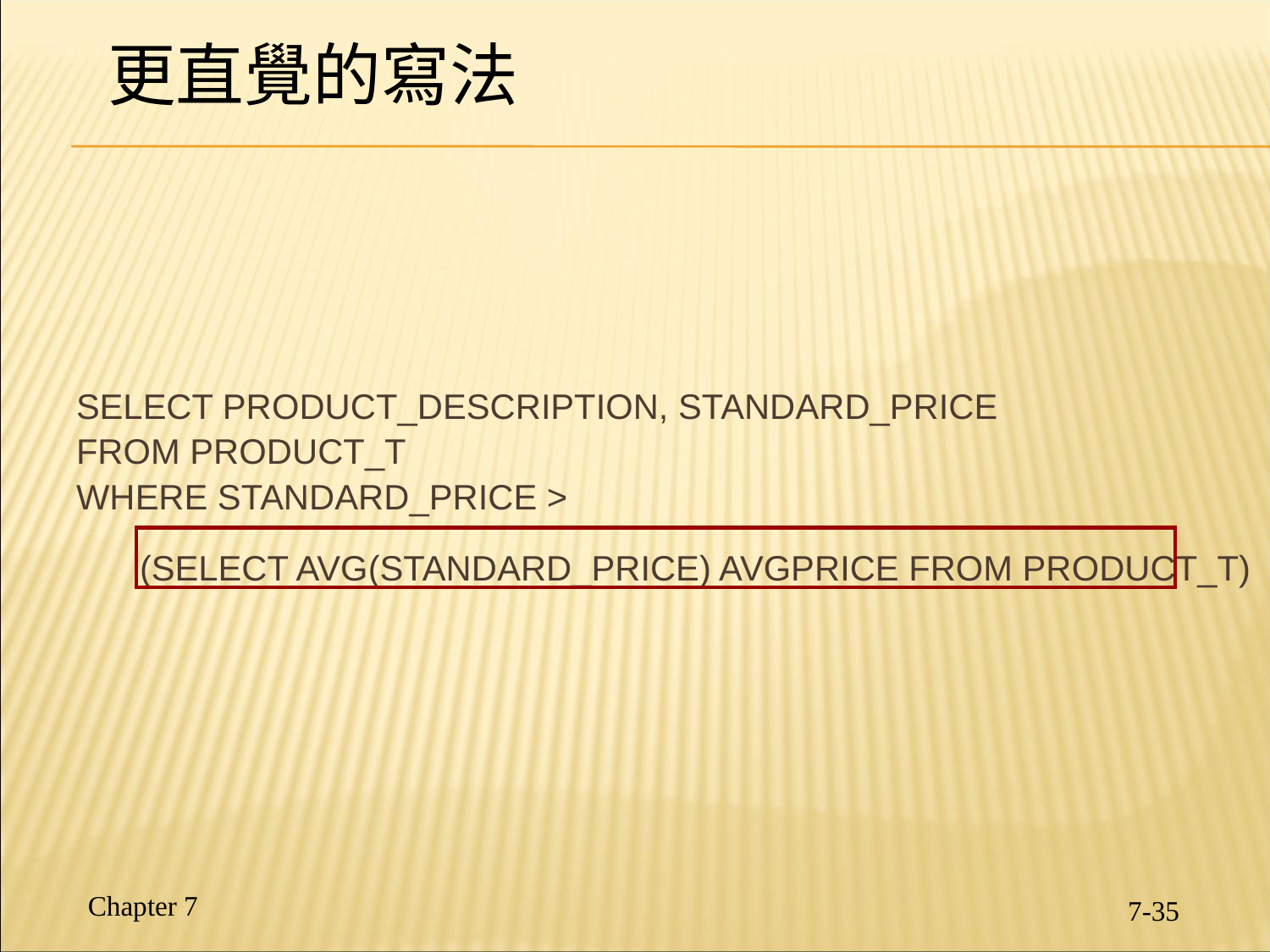

# 更直覺的寫法

SELECT PRODUCT_DESCRIPTION, STANDARD_PRICE
FROM PRODUCT_T
WHERE STANDARD_PRICE >
(SELECT AVG(STANDARD_PRICE) AVGPRICE FROM PRODUCT_T)